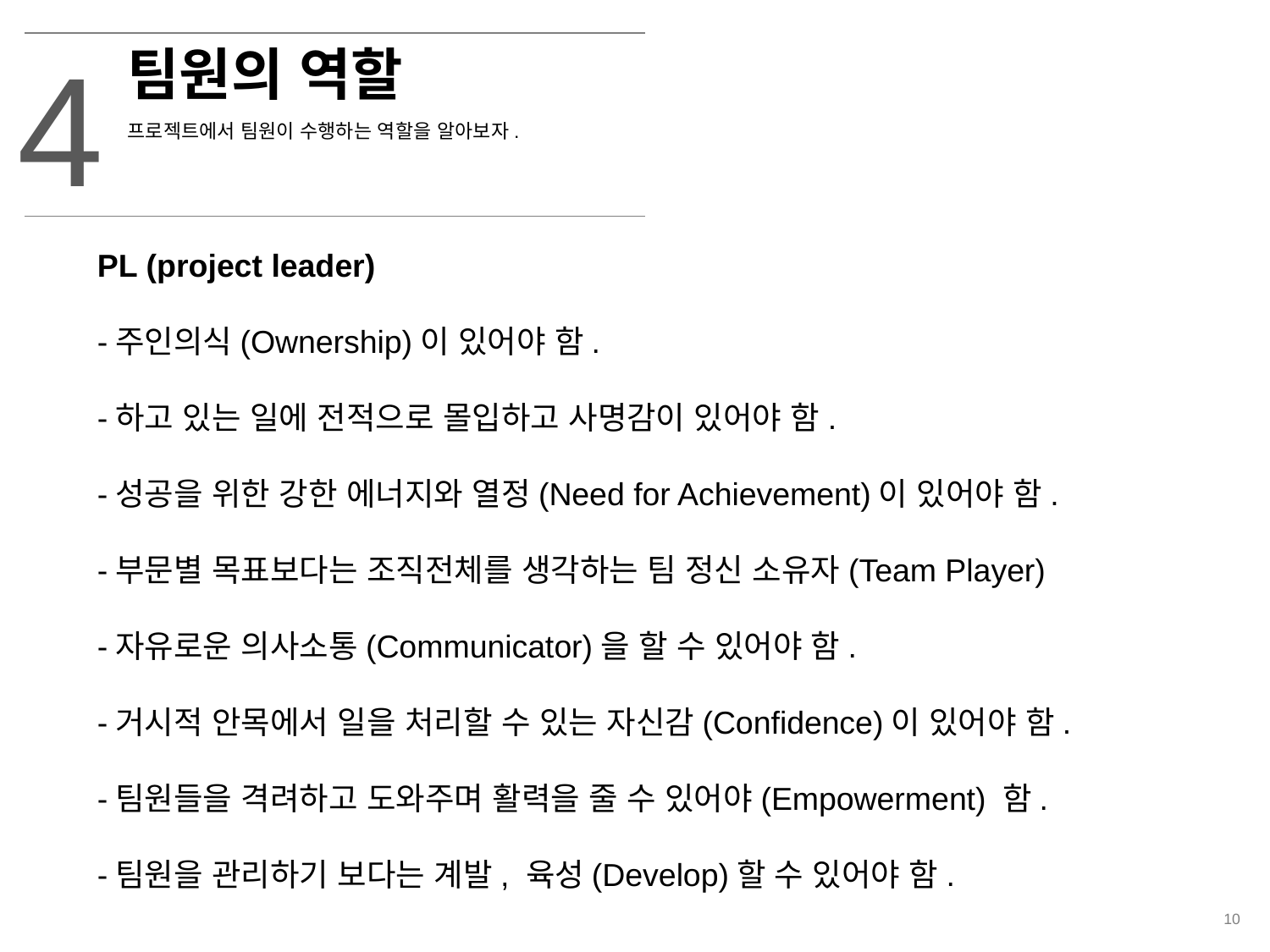

4
팀원의 역할
프로젝트에서 팀원이 수행하는 역할을 알아보자.
PL (project leader)

-주인의식(Ownership)이 있어야 함.

-하고 있는 일에 전적으로 몰입하고 사명감이 있어야 함.

-성공을 위한 강한 에너지와 열정(Need for Achievement)이 있어야 함.

-부문별 목표보다는 조직전체를 생각하는 팀 정신 소유자(Team Player)

-자유로운 의사소통(Communicator)을 할 수 있어야 함.

-거시적 안목에서 일을 처리할 수 있는 자신감(Confidence)이 있어야 함.

-팀원들을 격려하고 도와주며 활력을 줄 수 있어야(Empowerment) 함.

-팀원을 관리하기 보다는 계발, 육성(Develop)할 수 있어야 함.